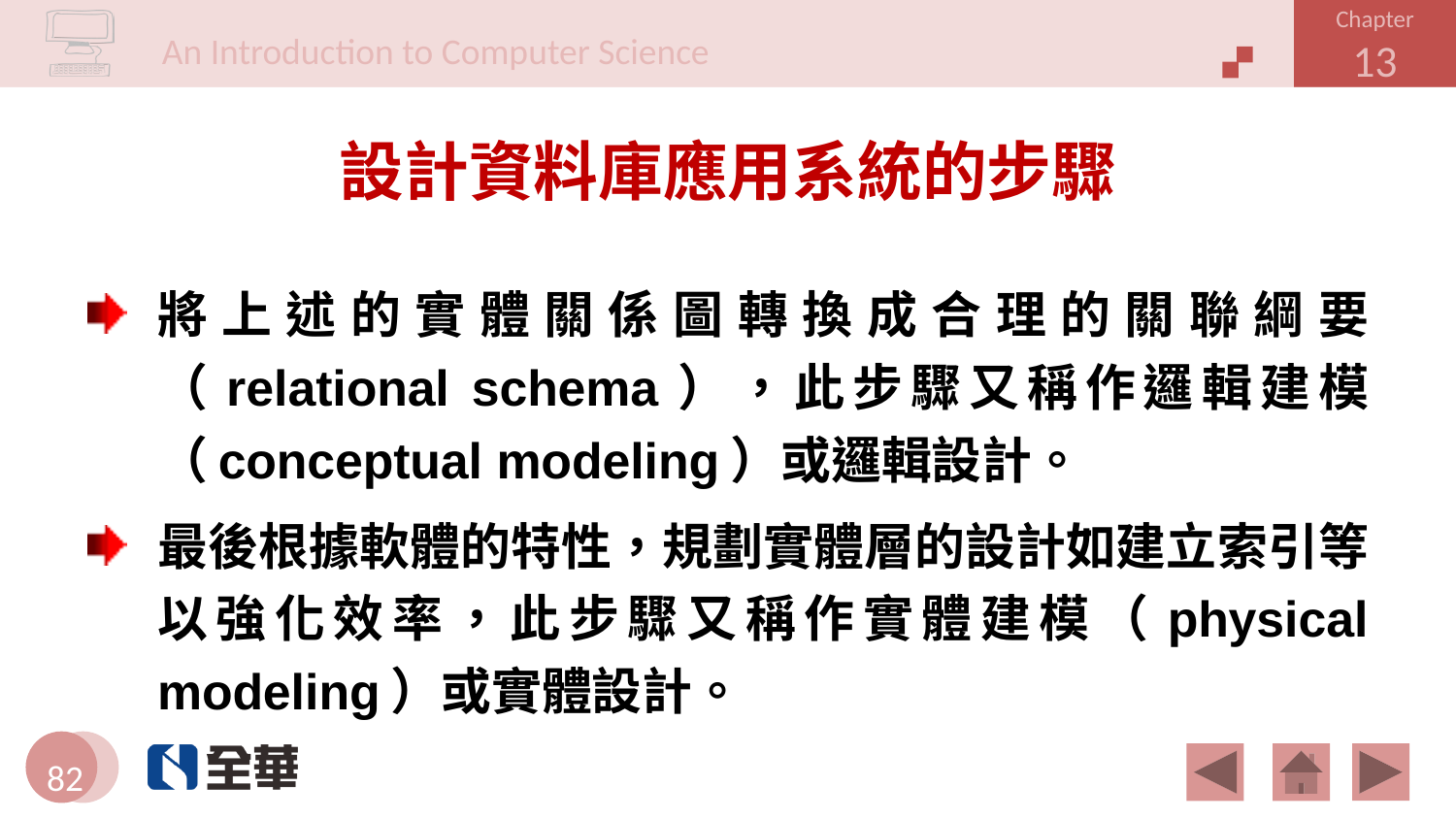

# 設計資料庫應用系統的步驟
將上述的實體關係圖轉換成合理的關聯綱要（relational schema），此步驟又稱作邏輯建模（conceptual modeling）或邏輯設計。
最後根據軟體的特性，規劃實體層的設計如建立索引等以強化效率，此步驟又稱作實體建模（physical modeling）或實體設計。